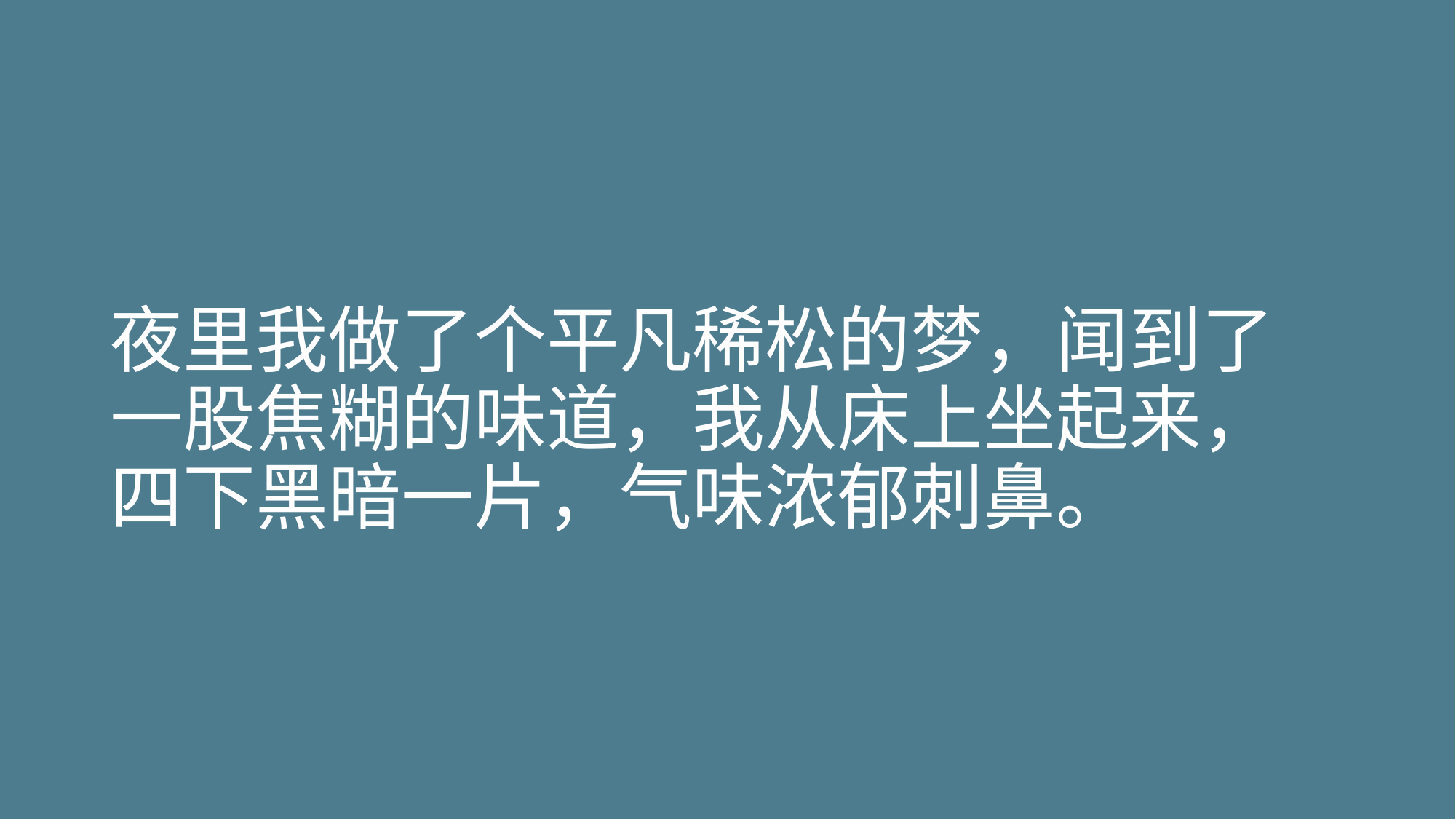

# 夜里我做了个平凡稀松的梦，闻到了一股焦糊的味道，我从床上坐起来，四下黑暗一片，气味浓郁刺鼻。